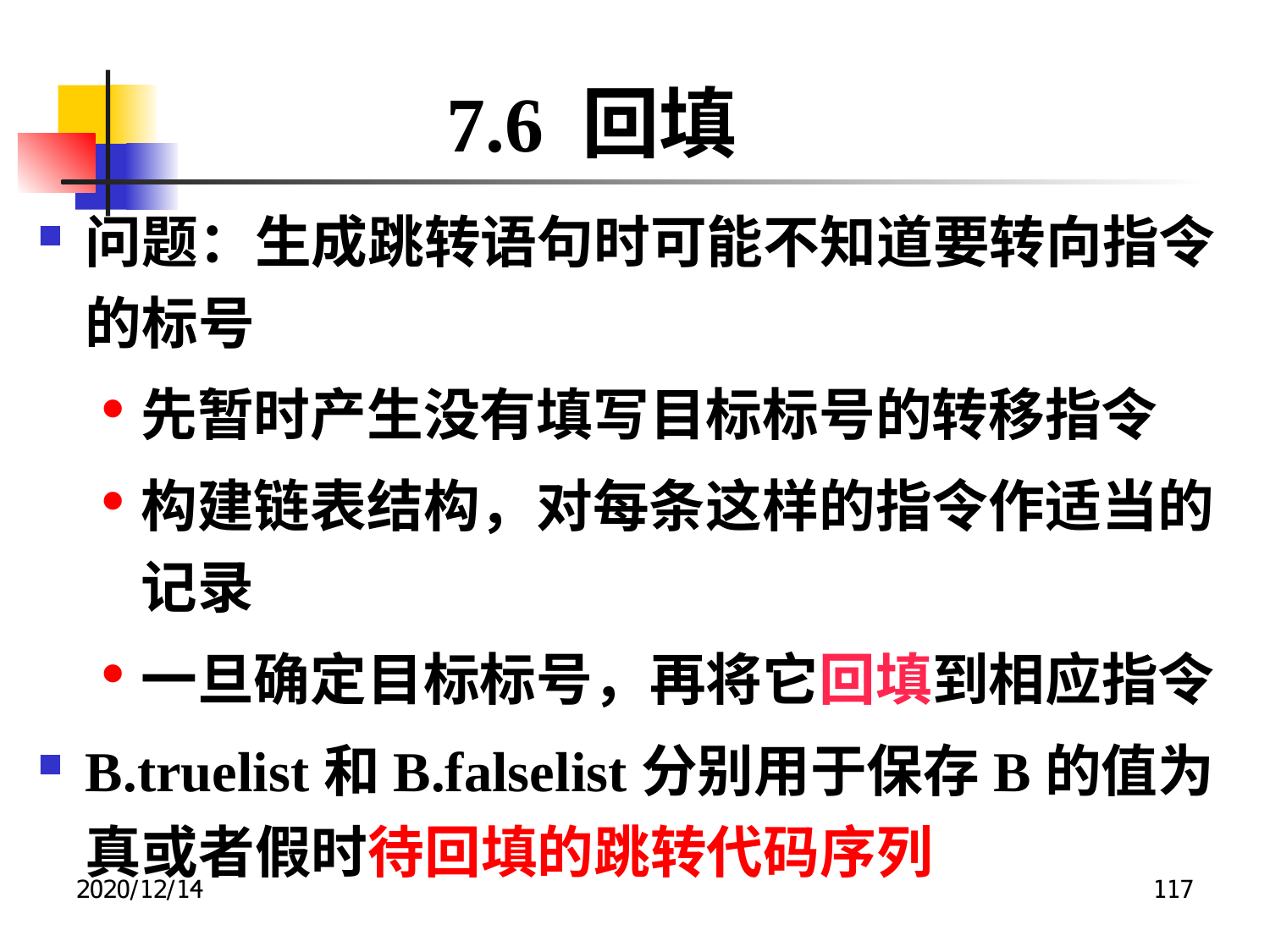

7.6 回填
问题：生成跳转语句时可能不知道要转向指令的标号
先暂时产生没有填写目标标号的转移指令
构建链表结构，对每条这样的指令作适当的记录
一旦确定目标标号，再将它回填到相应指令
B.truelist和B.falselist分别用于保存B的值为真或者假时待回填的跳转代码序列
2020/12/14
117